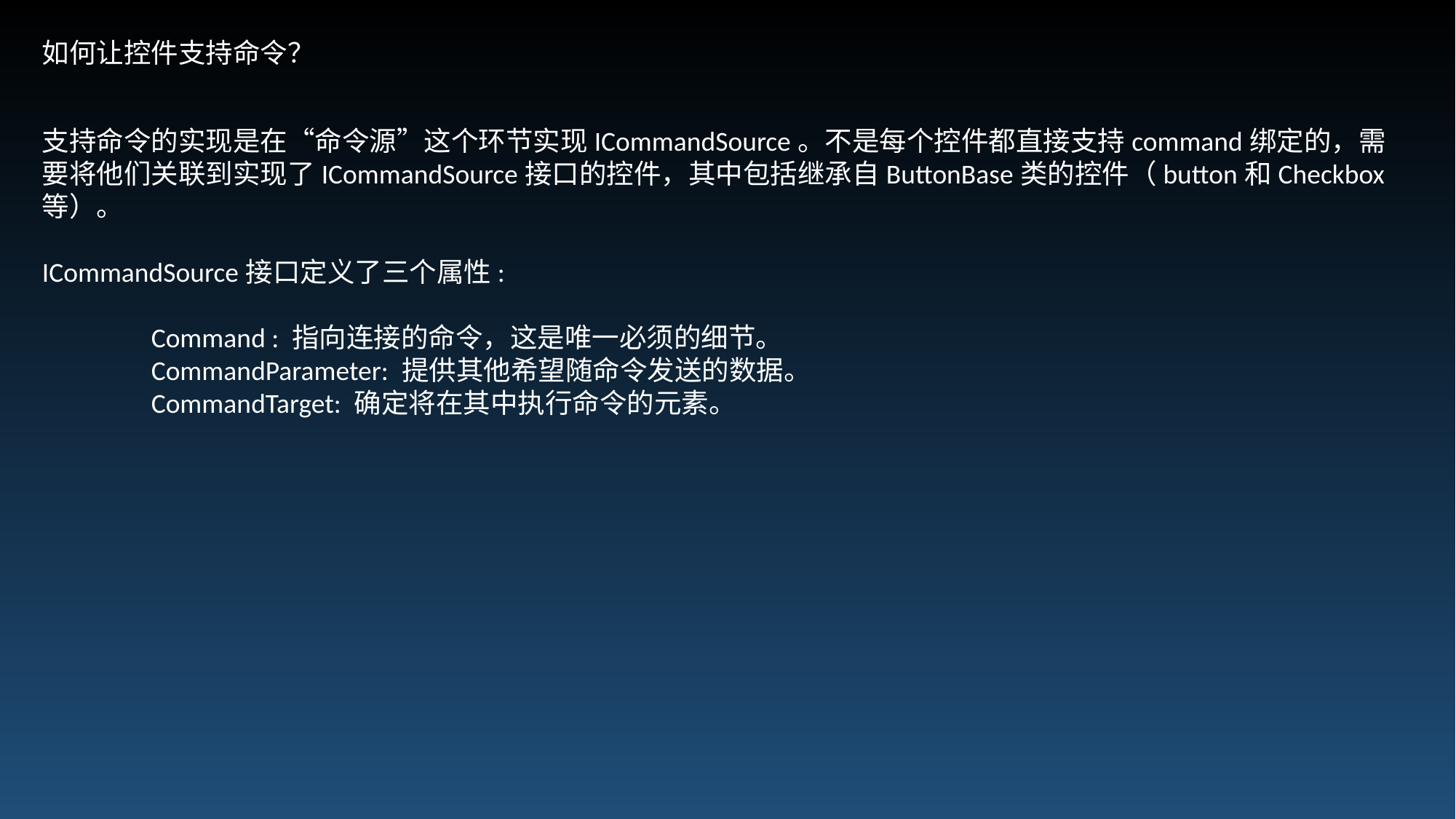

如何让控件支持命令？
支持命令的实现是在“命令源”这个环节实现ICommandSource。不是每个控件都直接支持command绑定的，需要将他们关联到实现了ICommandSource接口的控件，其中包括继承自ButtonBase类的控件（button和Checkbox等）。

ICommandSource接口定义了三个属性:

	Command : 指向连接的命令，这是唯一必须的细节。
	CommandParameter: 提供其他希望随命令发送的数据。
	CommandTarget: 确定将在其中执行命令的元素。